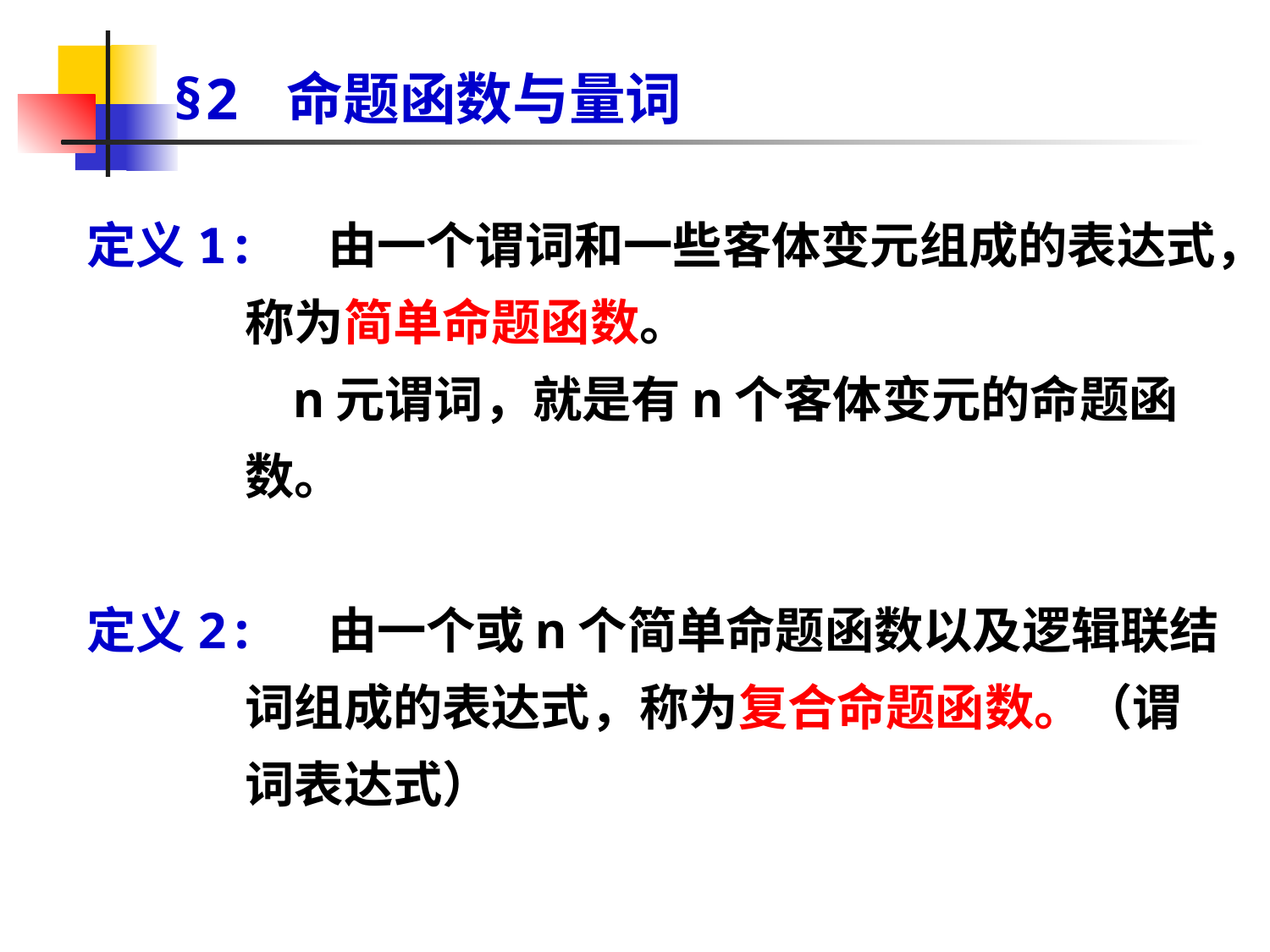

# §2 命题函数与量词
定义1:  由一个谓词和一些客体变元组成的表达式，称为简单命题函数。
       n元谓词，就是有n个客体变元的命题函数。

定义2:  由一个或n个简单命题函数以及逻辑联结词组成的表达式，称为复合命题函数。（谓词表达式）
15